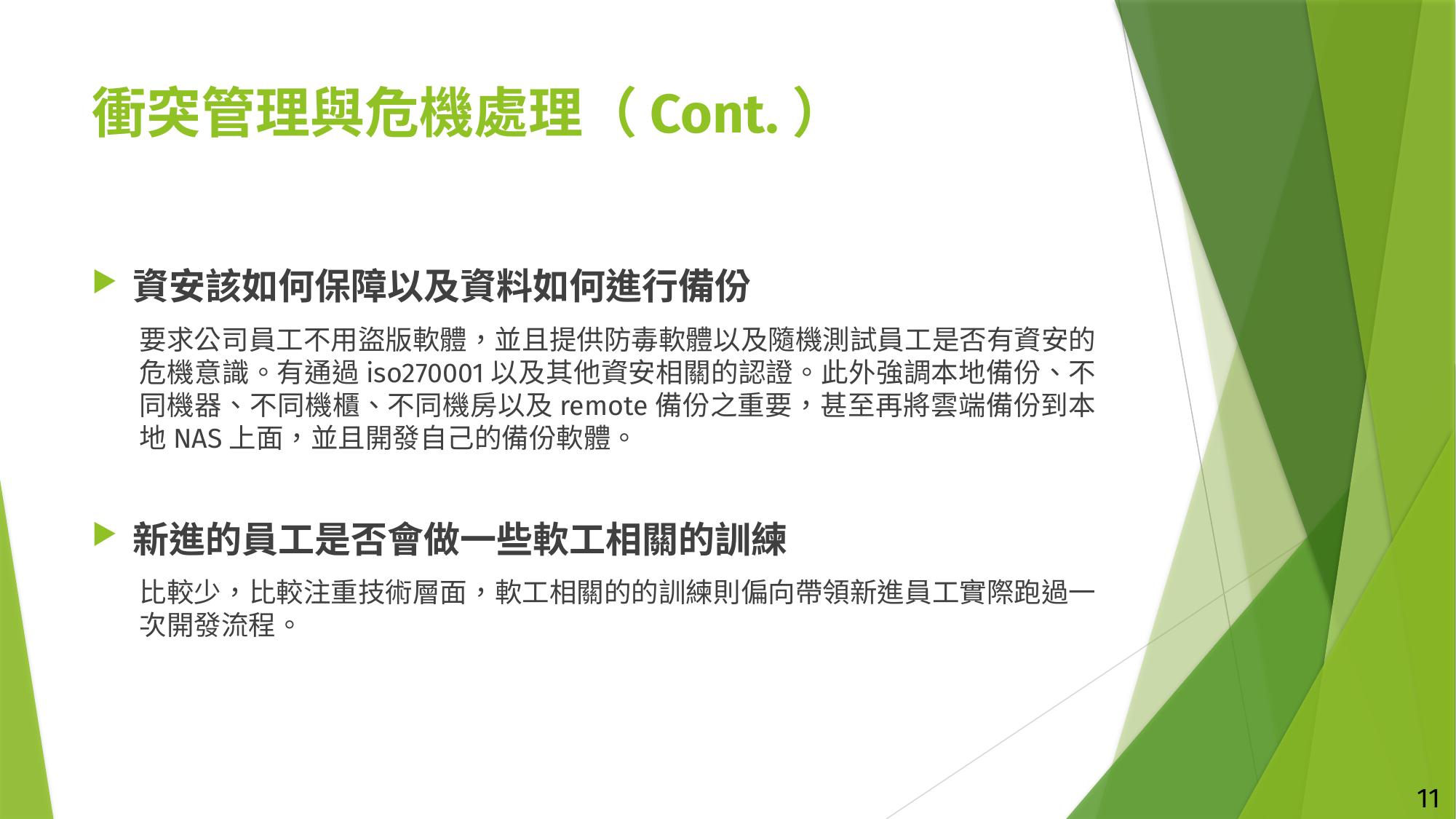

# 衝突管理與危機處理（Cont.）
資安該如何保障以及資料如何進行備份
要求公司員工不用盜版軟體，並且提供防毒軟體以及隨機測試員工是否有資安的危機意識。有通過iso270001以及其他資安相關的認證。此外強調本地備份、不同機器、不同機櫃、不同機房以及remote備份之重要，甚至再將雲端備份到本地NAS上面，並且開發自己的備份軟體。

新進的員工是否會做一些軟工相關的訓練
比較少，比較注重技術層面，軟工相關的的訓練則偏向帶領新進員工實際跑過一次開發流程。

11